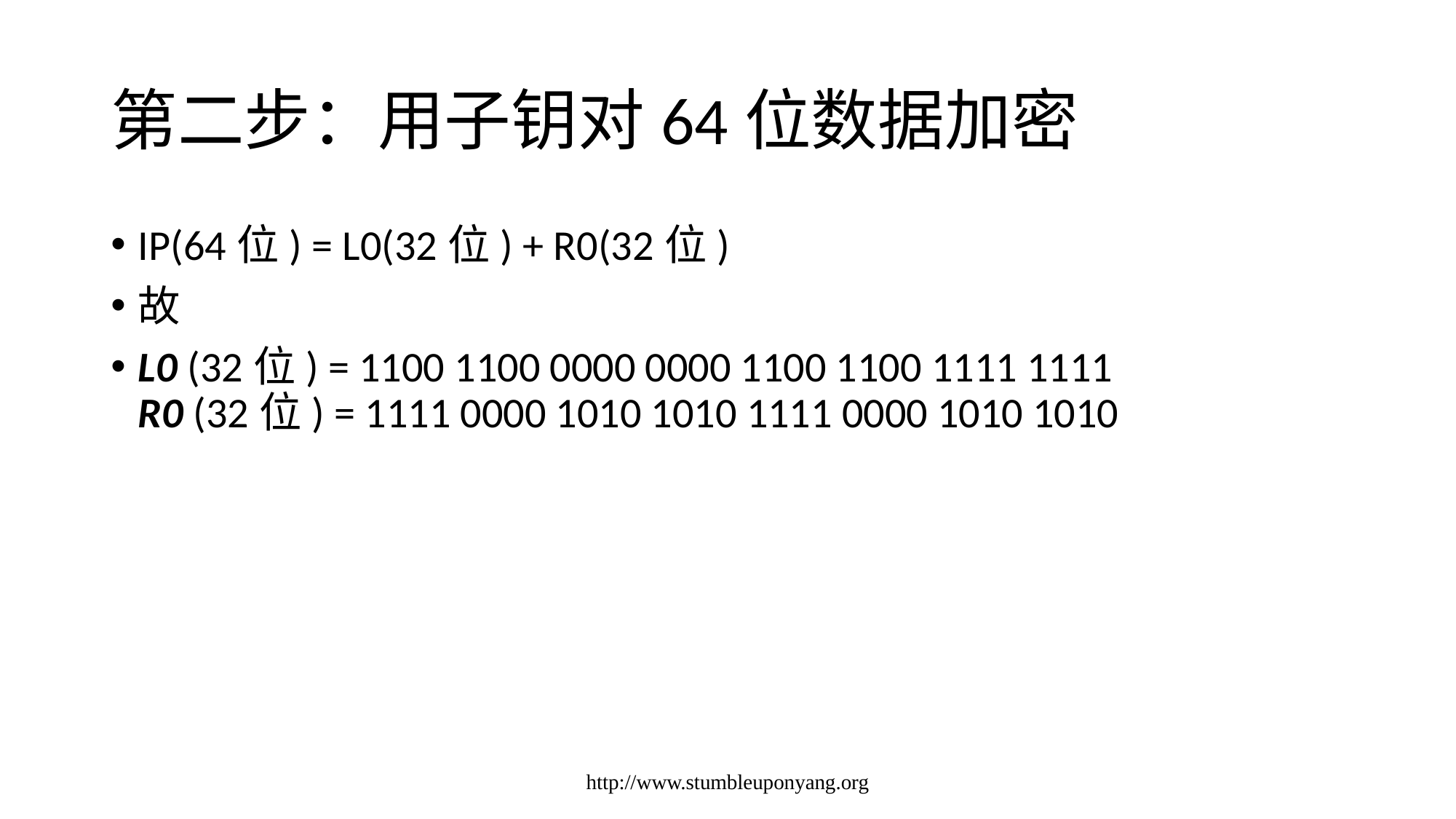

# 第二步：用子钥对64位数据加密
IP(64位) = L0(32位) + R0(32位)
故
L0 (32位) = 1100 1100 0000 0000 1100 1100 1111 1111
R0 (32位) = 1111 0000 1010 1010 1111 0000 1010 1010
http://www.stumbleuponyang.org